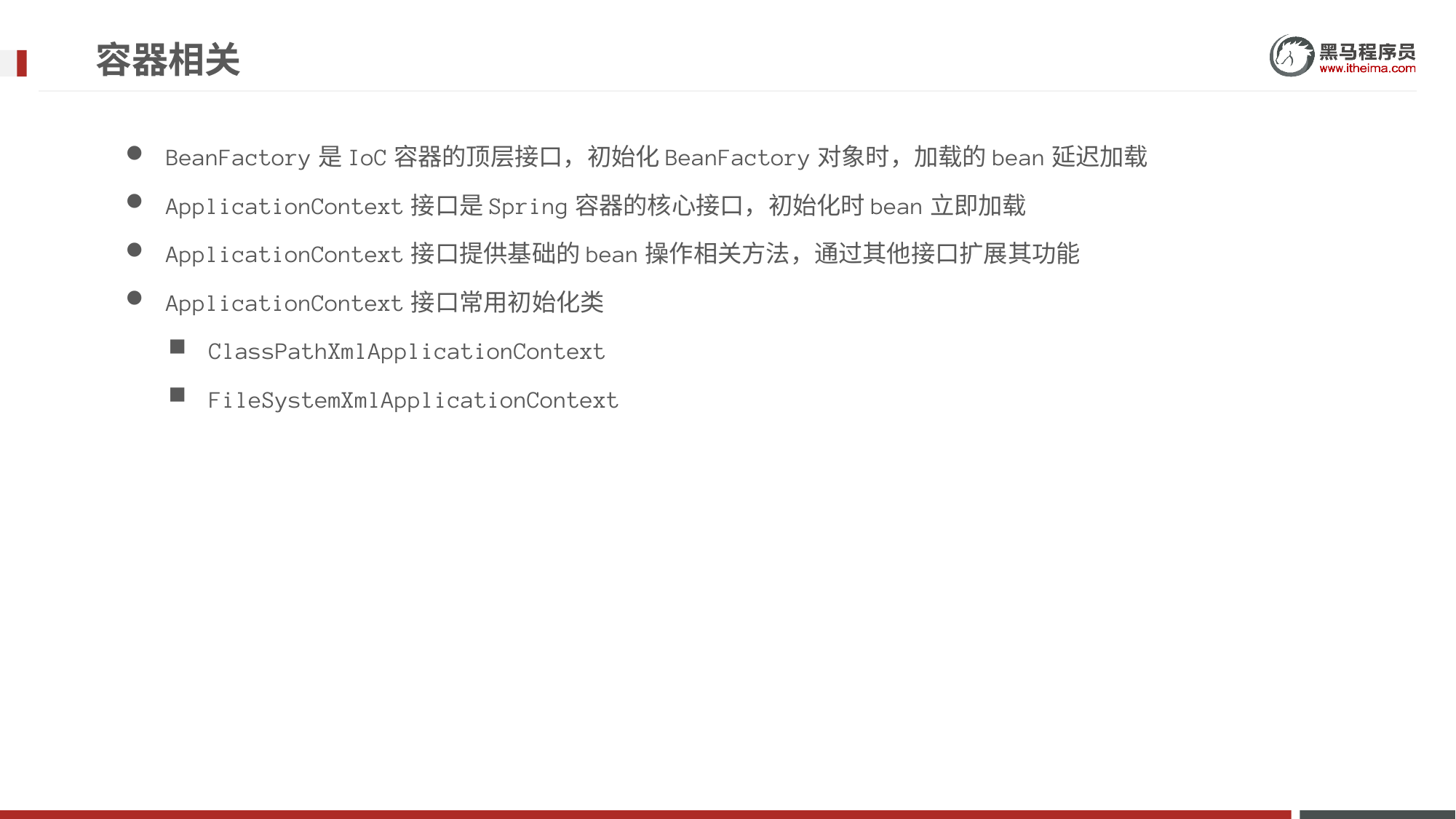

容器相关
BeanFactory是IoC容器的顶层接口，初始化BeanFactory对象时，加载的bean延迟加载
ApplicationContext接口是Spring容器的核心接口，初始化时bean立即加载
ApplicationContext接口提供基础的bean操作相关方法，通过其他接口扩展其功能
ApplicationContext接口常用初始化类
ClassPathXmlApplicationContext
FileSystemXmlApplicationContext